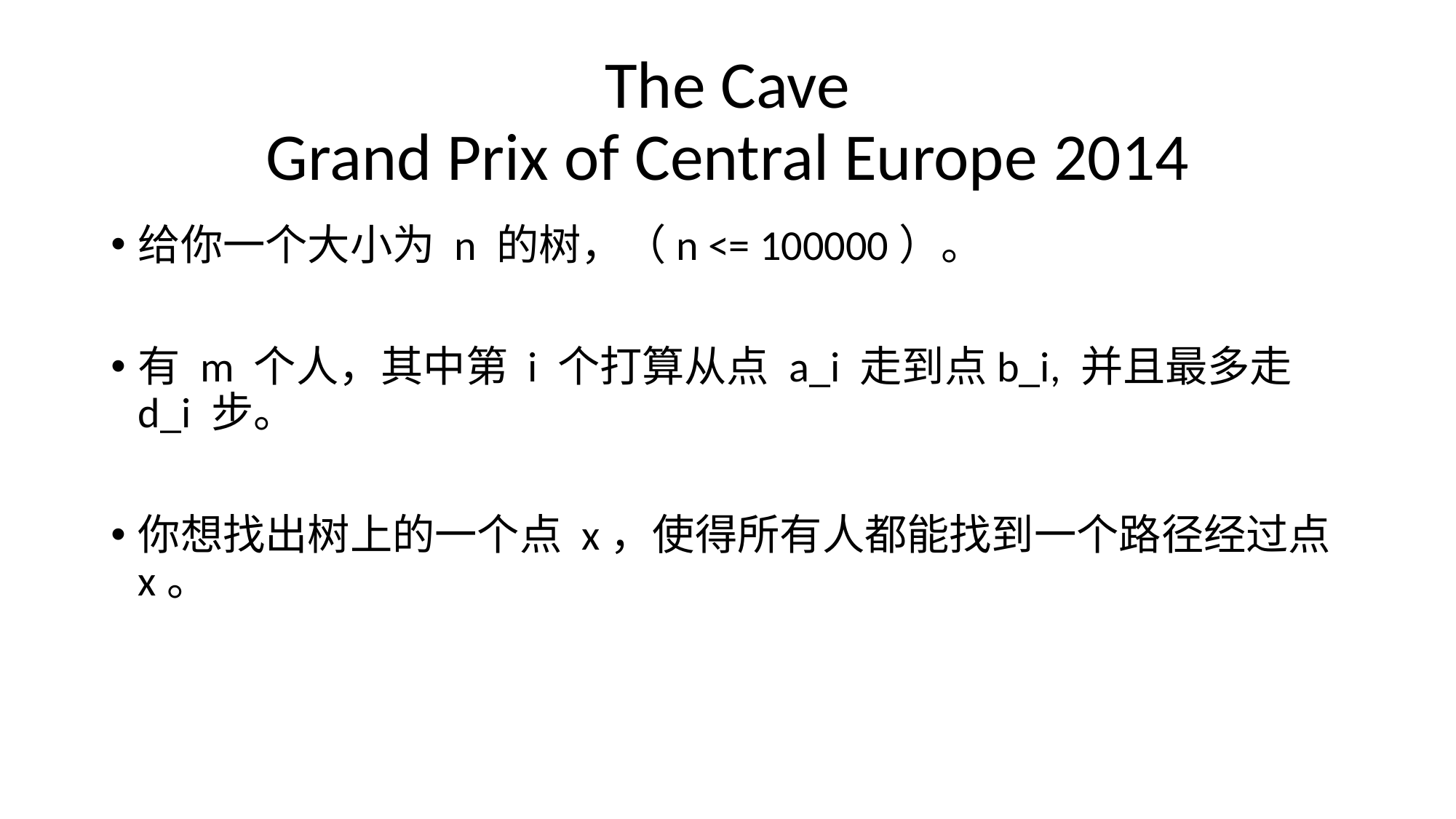

# The Cave Grand Prix of Central Europe 2014
给你一个大小为 n 的树，（n <= 100000）。

有 m 个人，其中第 i 个打算从点 a_i 走到点b_i, 并且最多走 d_i 步。

你想找出树上的一个点 x，使得所有人都能找到一个路径经过点 x。